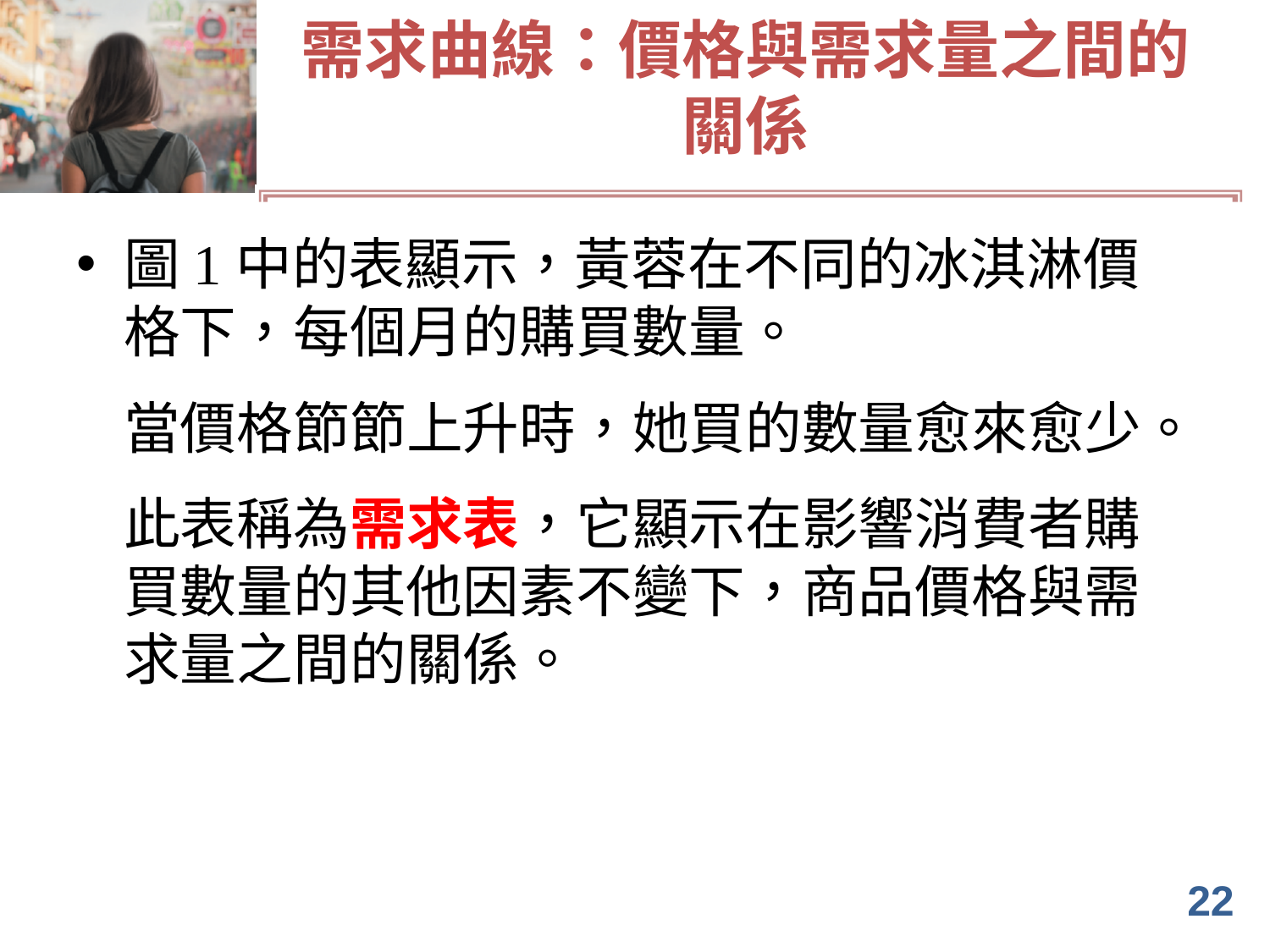

# 需求曲線：價格與需求量之間的關係
圖1中的表顯示，黃蓉在不同的冰淇淋價格下，每個月的購買數量。

	當價格節節上升時，她買的數量愈來愈少。

	此表稱為需求表，它顯示在影響消費者購買數量的其他因素不變下，商品價格與需求量之間的關係。
22